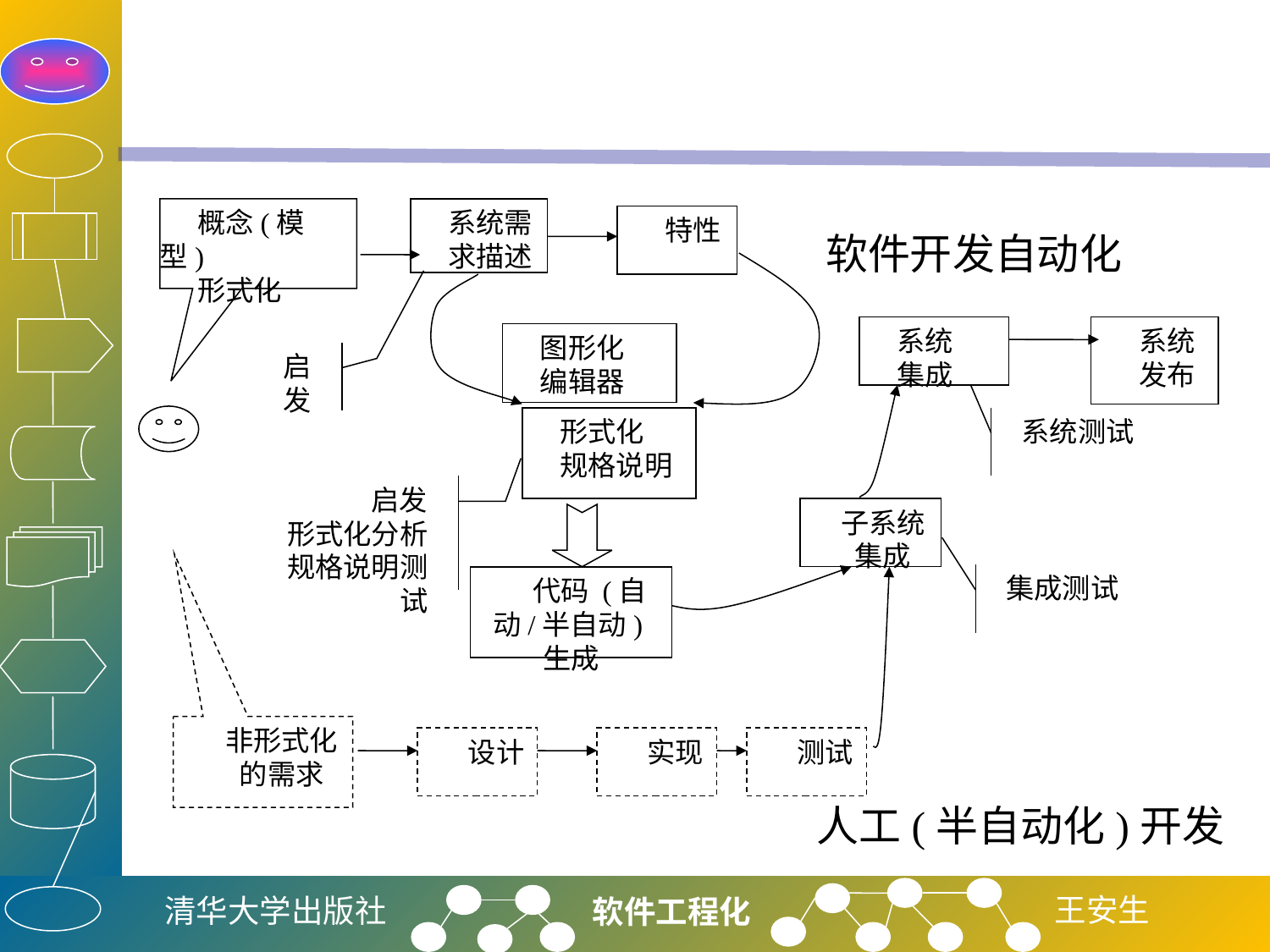

#
概念(模型)
形式化

系统需
求描述
特性

系统
集成
系统
发布

启发

形式化
规格说明
系统测试
启发
形式化分析
规格说明测试
子系统
集成

集成测试
代码 (自动/半自动)生成

非形式化
的需求

设计
实现
测试

软件开发自动化
图形化
编辑器
人工(半自动化)开发